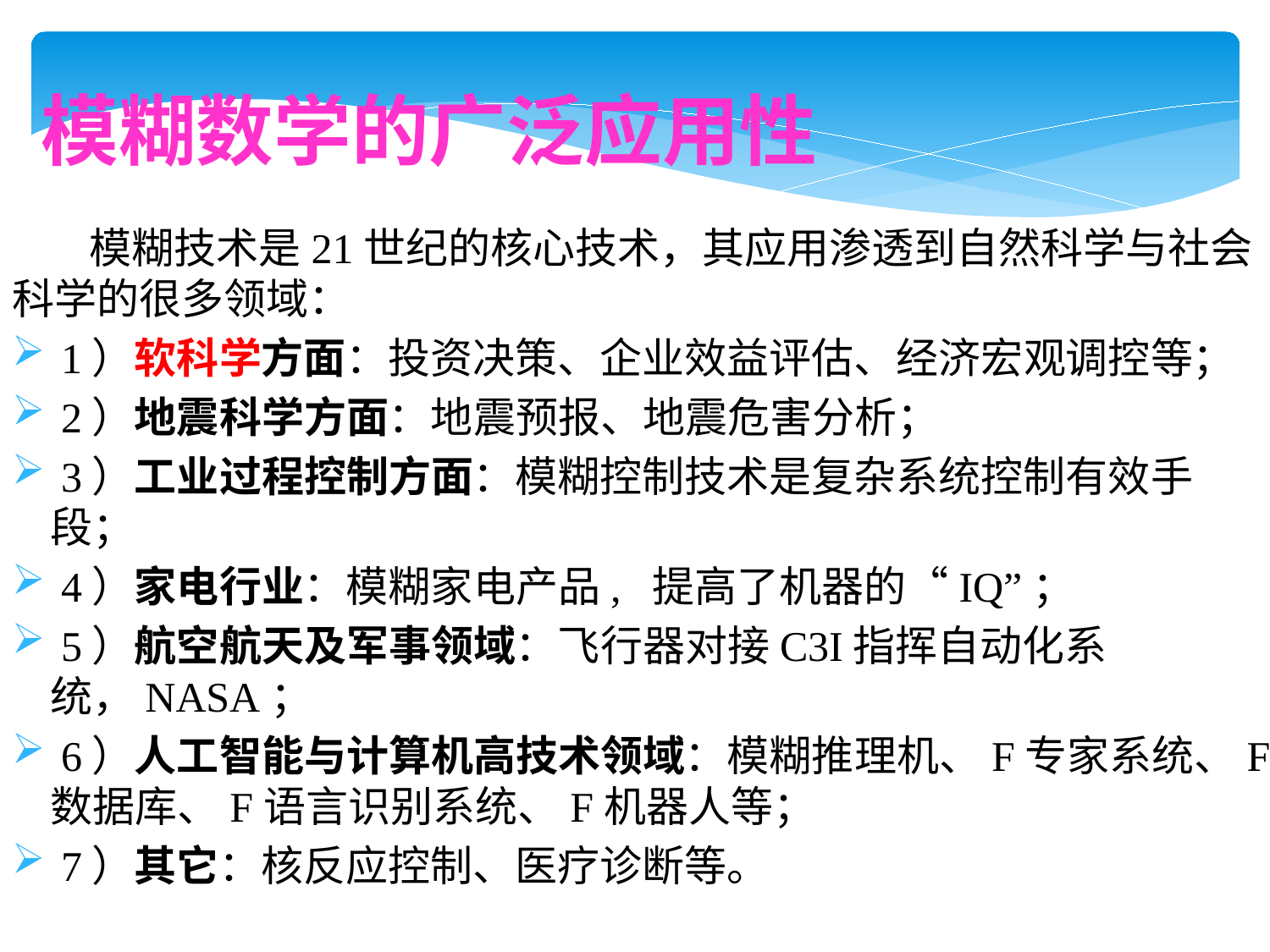

模糊数学的广泛应用性
       模糊技术是21世纪的核心技术，其应用渗透到自然科学与社会科学的很多领域：
 1）软科学方面：投资决策、企业效益评估、经济宏观调控等；
 2）地震科学方面：地震预报、地震危害分析；
 3）工业过程控制方面：模糊控制技术是复杂系统控制有效手段；
 4）家电行业：模糊家电产品,  提高了机器的“IQ”；
 5）航空航天及军事领域：飞行器对接C3I指挥自动化系统，NASA；
 6）人工智能与计算机高技术领域：模糊推理机、F专家系统、F数据库、F语言识别系统、F机器人等；
 7）其它：核反应控制、医疗诊断等。